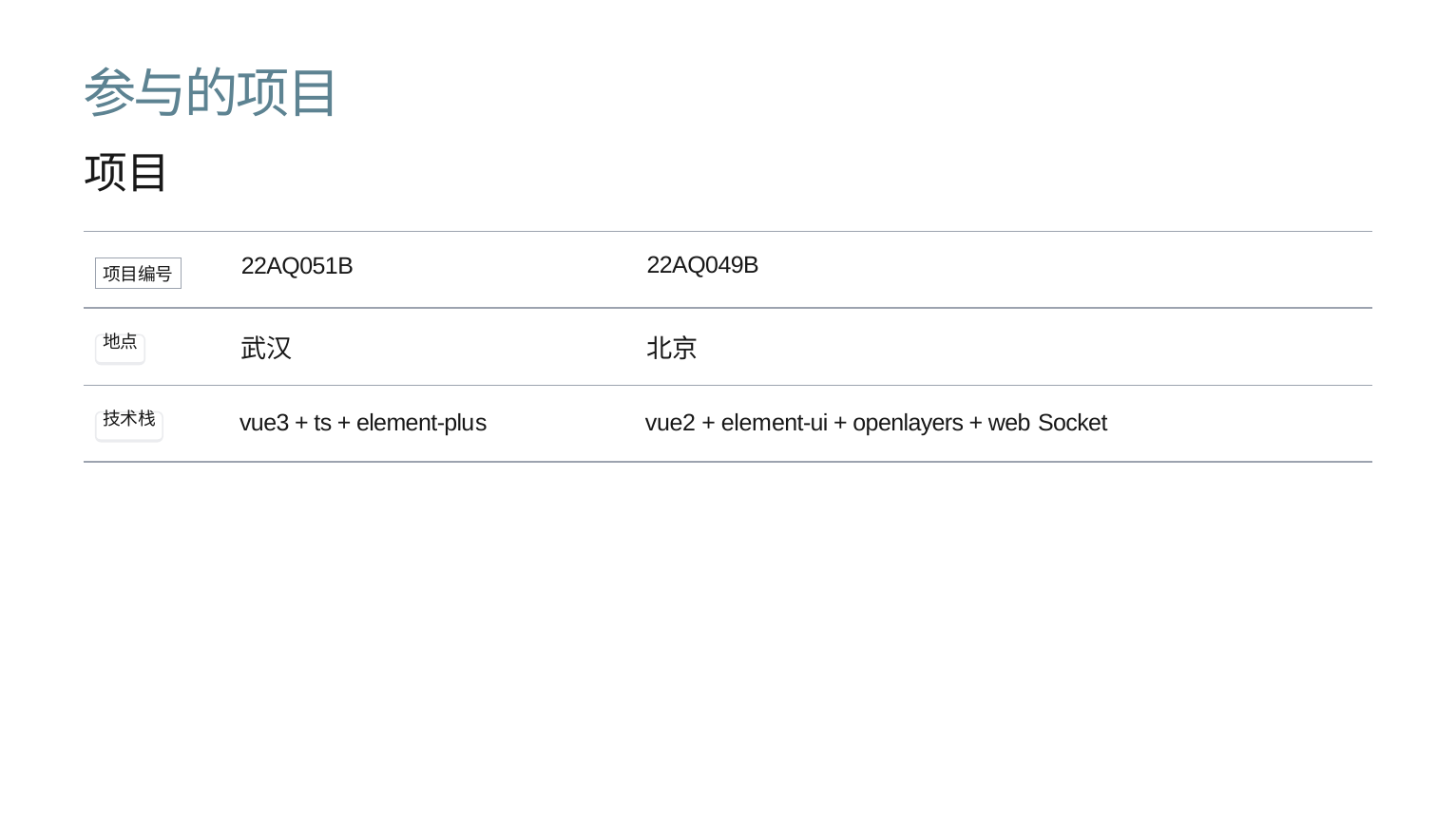

参与的项⽬

项⽬
|  | 22AQ051B | 22AQ049B |
| --- | --- | --- |
| 地点 | 武汉 | 北京 |
| 技术栈 | vue3 + ts + element-plus | vue2 + element-ui + openlayers + web Socket |
| 项目编号 |
| --- |